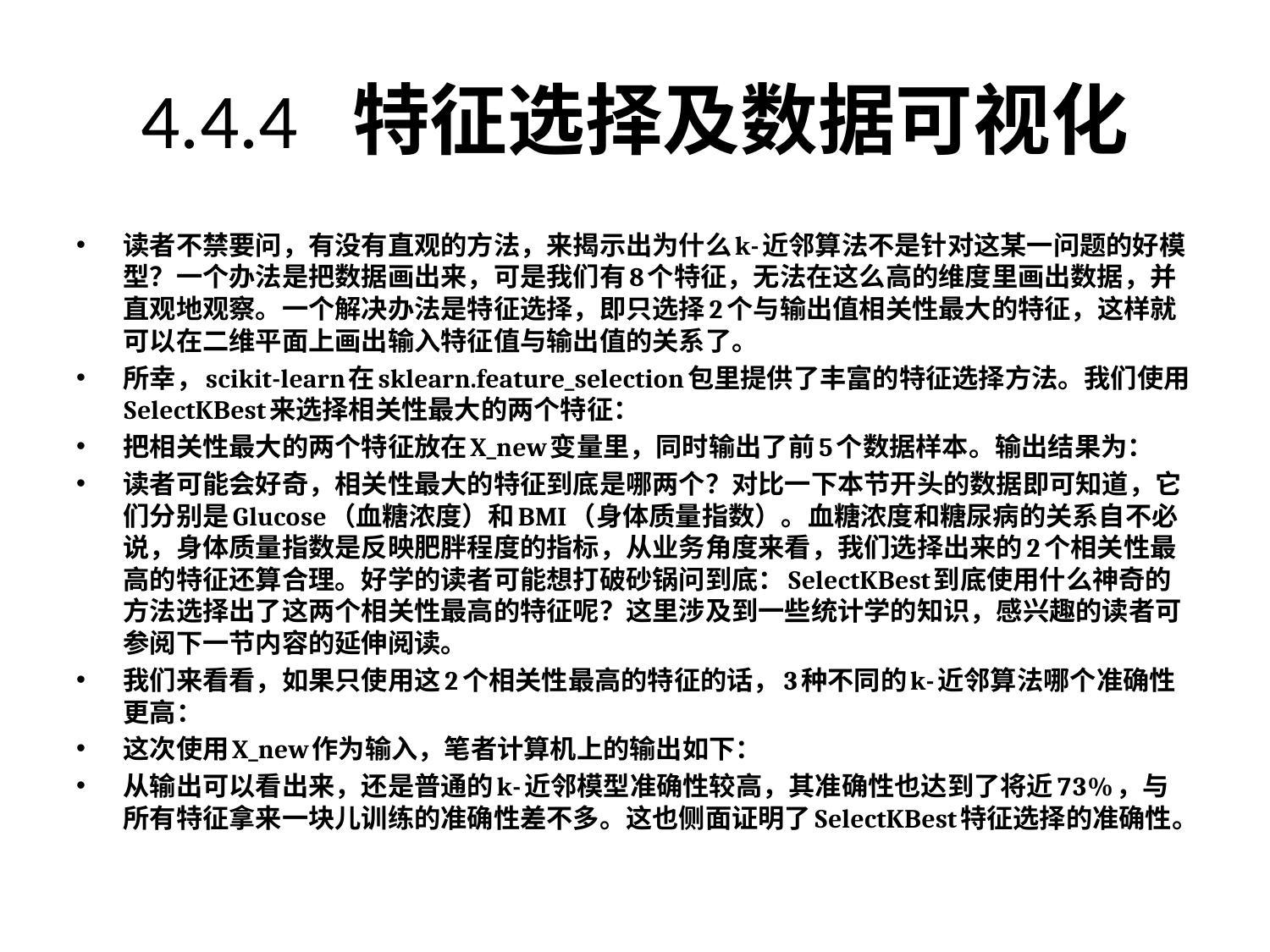

# 4.4.4  特征选择及数据可视化
读者不禁要问，有没有直观的方法，来揭示出为什么k-近邻算法不是针对这某一问题的好模型？一个办法是把数据画出来，可是我们有8个特征，无法在这么高的维度里画出数据，并直观地观察。一个解决办法是特征选择，即只选择2个与输出值相关性最大的特征，这样就可以在二维平面上画出输入特征值与输出值的关系了。
所幸，scikit-learn在sklearn.feature_selection包里提供了丰富的特征选择方法。我们使用SelectKBest来选择相关性最大的两个特征：
把相关性最大的两个特征放在X_new变量里，同时输出了前5个数据样本。输出结果为：
读者可能会好奇，相关性最大的特征到底是哪两个？对比一下本节开头的数据即可知道，它们分别是Glucose（血糖浓度）和BMI（身体质量指数）。血糖浓度和糖尿病的关系自不必说，身体质量指数是反映肥胖程度的指标，从业务角度来看，我们选择出来的2个相关性最高的特征还算合理。好学的读者可能想打破砂锅问到底：SelectKBest到底使用什么神奇的方法选择出了这两个相关性最高的特征呢？这里涉及到一些统计学的知识，感兴趣的读者可参阅下一节内容的延伸阅读。
我们来看看，如果只使用这2个相关性最高的特征的话，3种不同的k-近邻算法哪个准确性更高：
这次使用X_new作为输入，笔者计算机上的输出如下：
从输出可以看出来，还是普通的k-近邻模型准确性较高，其准确性也达到了将近73%，与所有特征拿来一块儿训练的准确性差不多。这也侧面证明了SelectKBest特征选择的准确性。